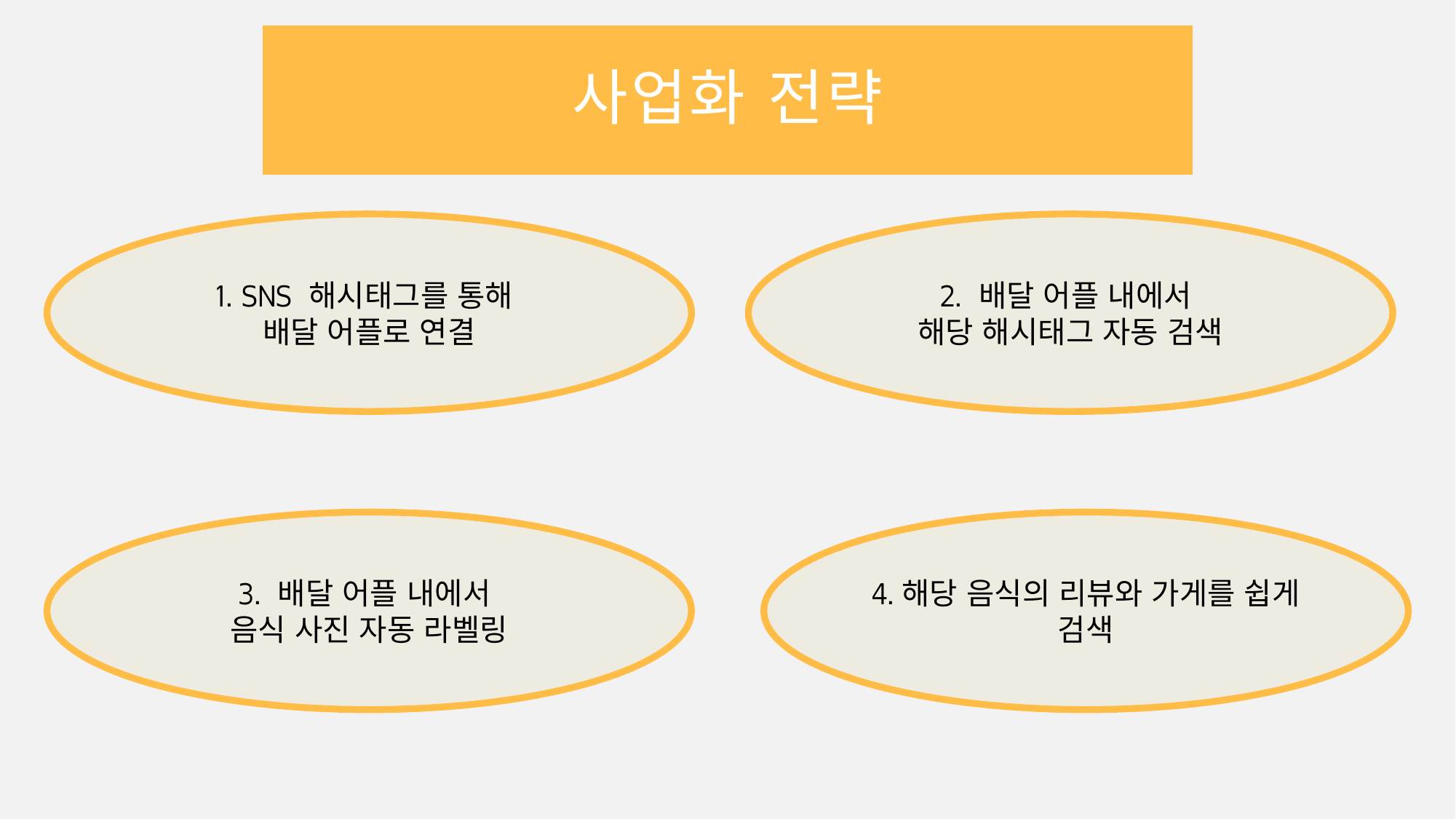

# 사업화 전략
1. SNS 해시태그를 통해
배달 어플로 연결
2. 배달 어플 내에서
해당 해시태그 자동 검색
3. 배달 어플 내에서
음식 사진 자동 라벨링
4.해당 음식의 리뷰와 가게를 쉽게 검색